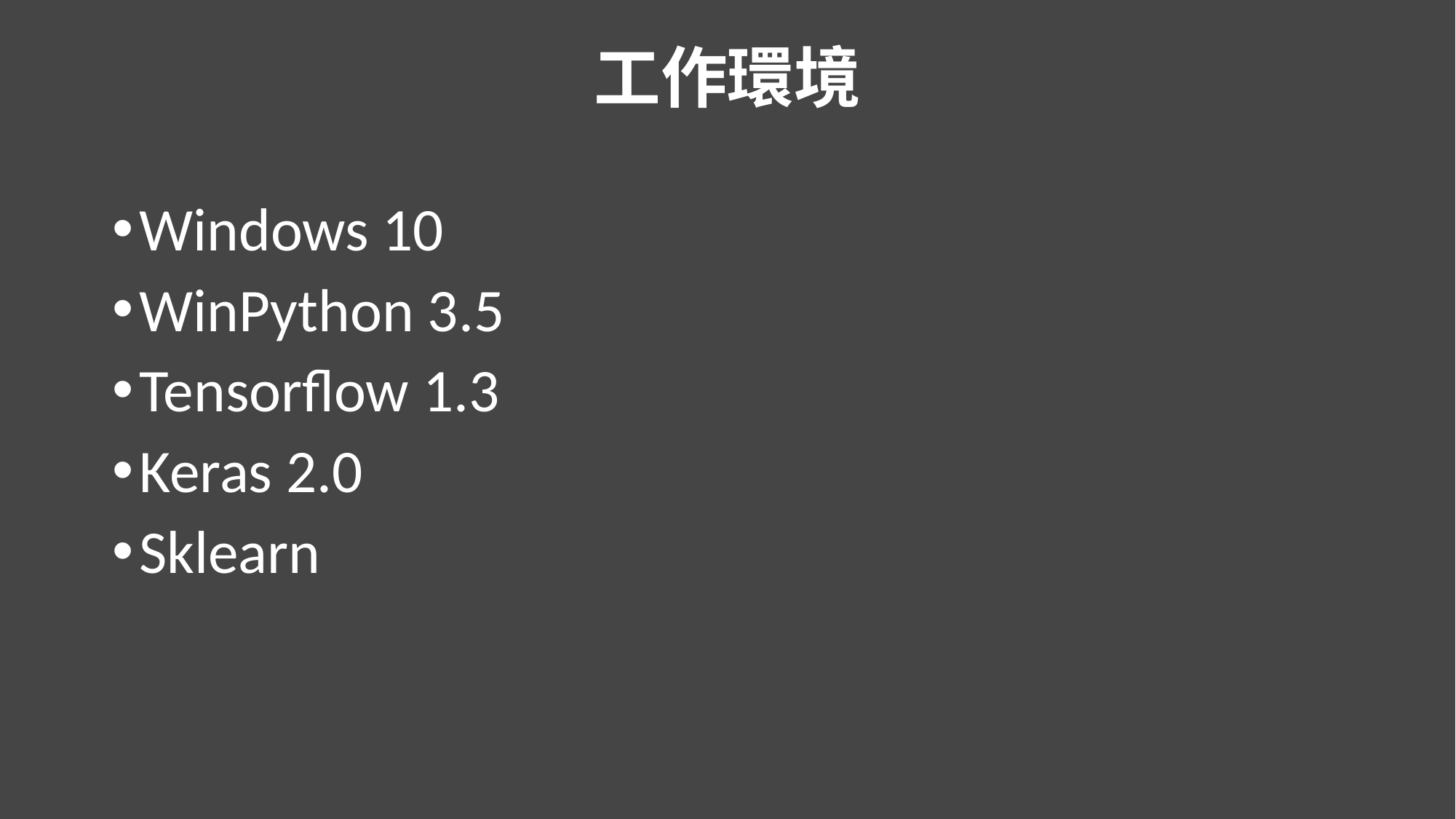

# 工作環境
Windows 10
WinPython 3.5
Tensorflow 1.3
Keras 2.0
Sklearn